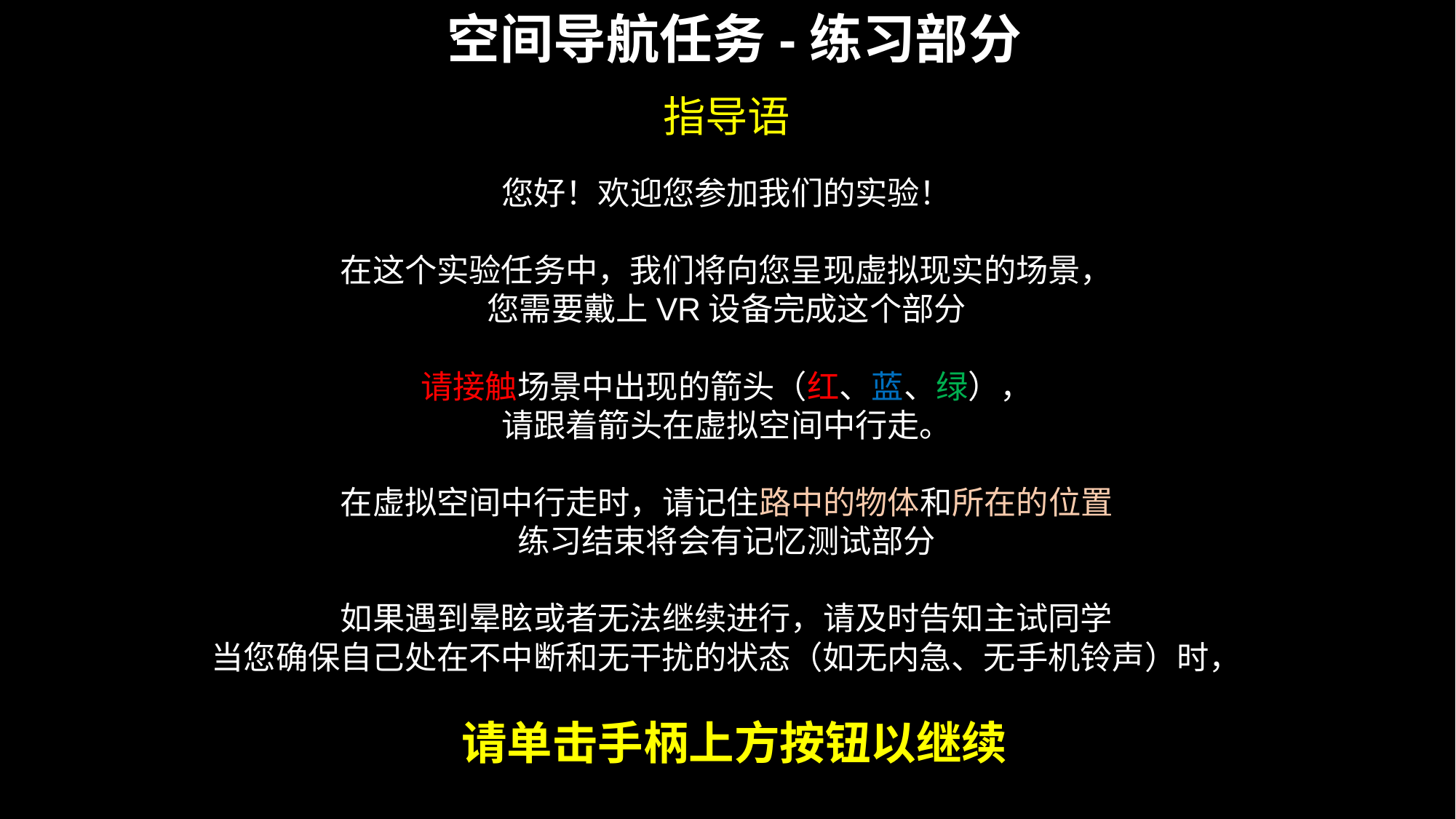

空间导航任务-练习部分
指导语
您好！欢迎您参加我们的实验！

在这个实验任务中，我们将向您呈现虚拟现实的场景，
您需要戴上VR设备完成这个部分

请接触场景中出现的箭头（红、蓝、绿），
请跟着箭头在虚拟空间中行走。

在虚拟空间中行走时，请记住路中的物体和所在的位置
练习结束将会有记忆测试部分

如果遇到晕眩或者无法继续进行，请及时告知主试同学
当您确保自己处在不中断和无干扰的状态（如无内急、无手机铃声）时，

 请单击手柄上方按钮以继续